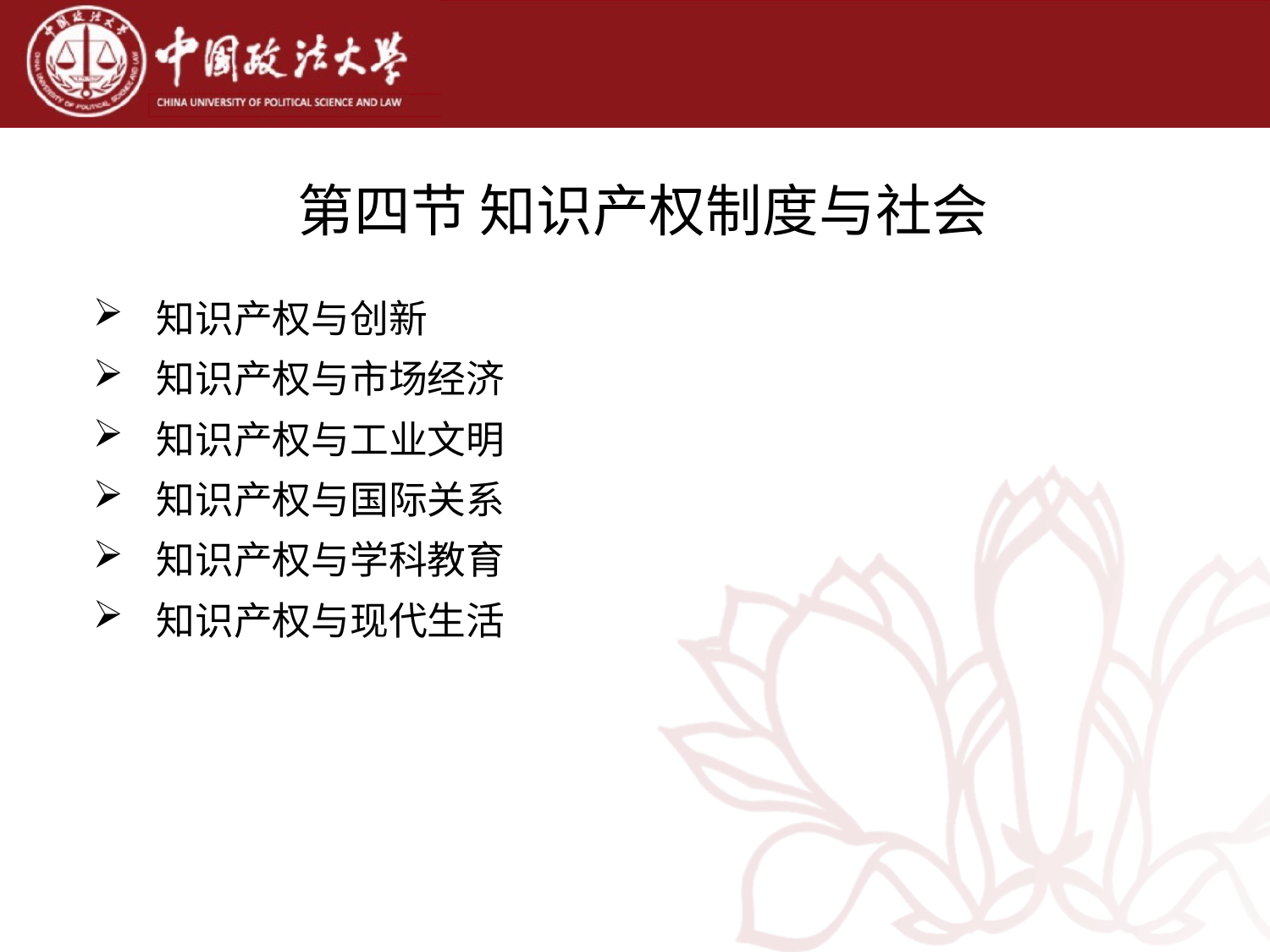

# 第四节 知识产权制度与社会
知识产权与创新
知识产权与市场经济
知识产权与工业文明
知识产权与国际关系
知识产权与学科教育
知识产权与现代生活